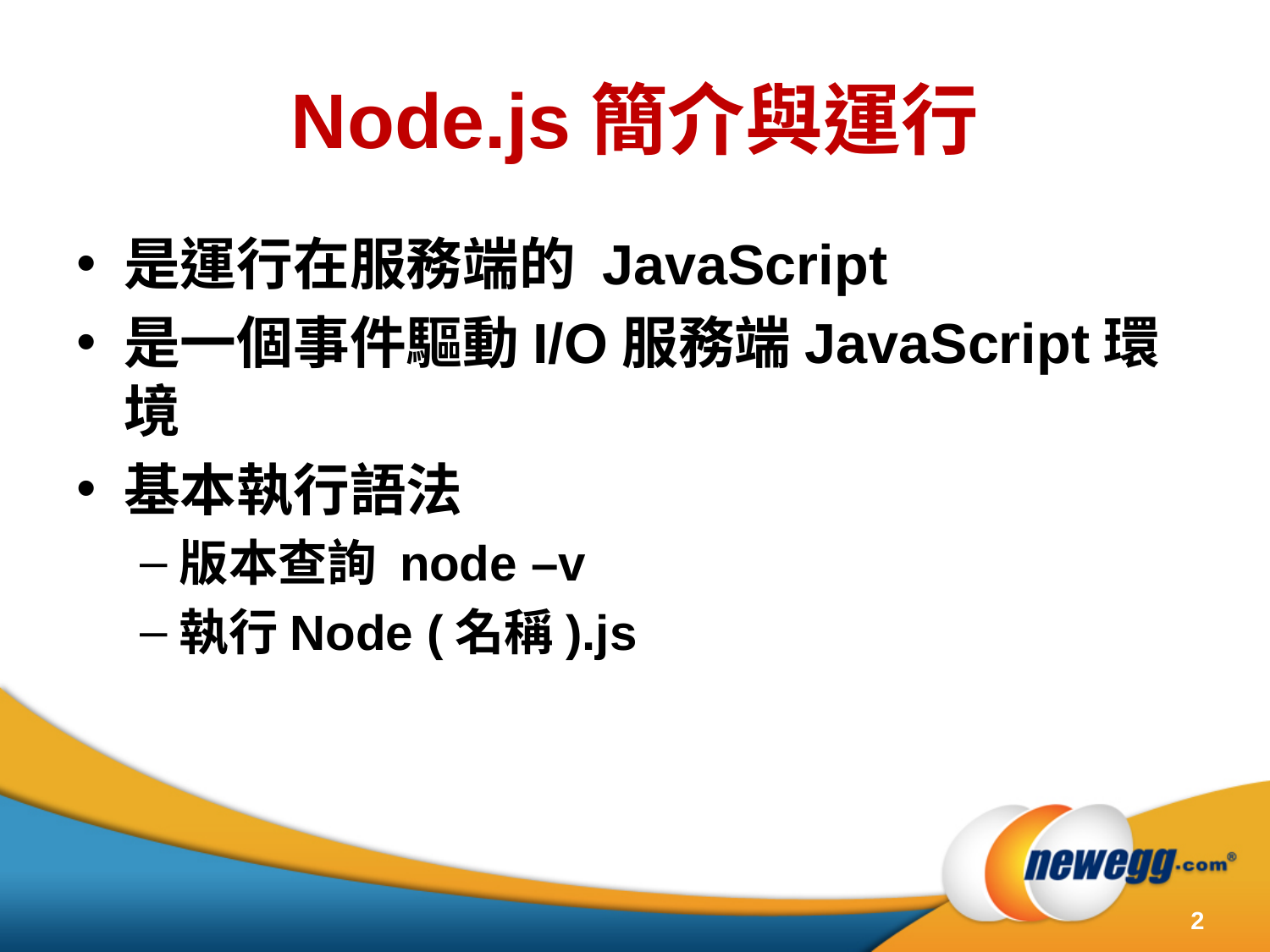

# Node.js簡介與運行
是運行在服務端的 JavaScript
是一個事件驅動I/O服務端JavaScript環境
基本執行語法
版本查詢 node –v
執行Node (名稱).js